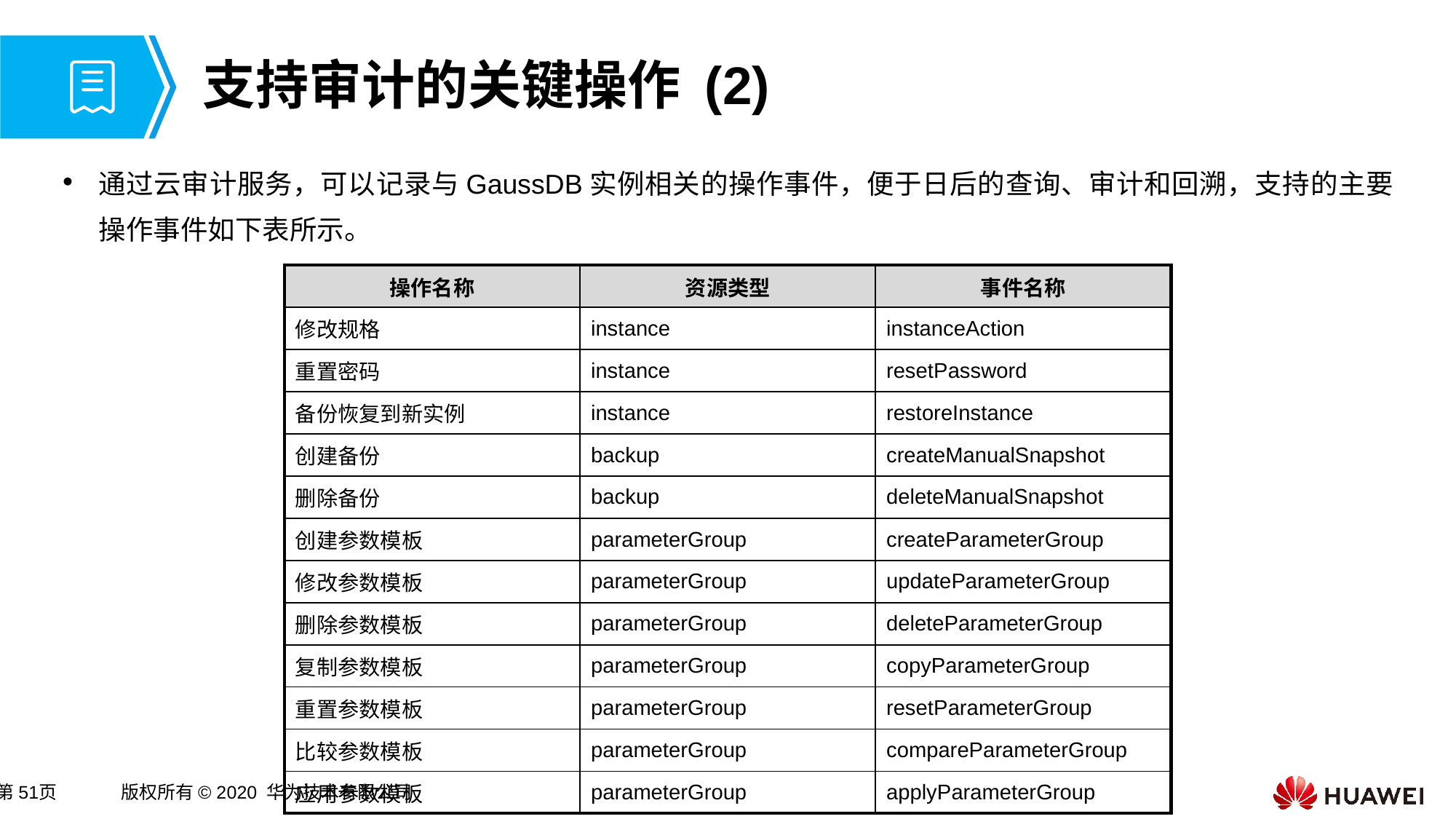

# 支持审计的关键操作 (2)
通过云审计服务，可以记录与GaussDB实例相关的操作事件，便于日后的查询、审计和回溯，支持的主要操作事件如下表所示。
| 操作名称 | 资源类型 | 事件名称 |
| --- | --- | --- |
| 修改规格 | instance | instanceAction |
| 重置密码 | instance | resetPassword |
| 备份恢复到新实例 | instance | restoreInstance |
| 创建备份 | backup | createManualSnapshot |
| 删除备份 | backup | deleteManualSnapshot |
| 创建参数模板 | parameterGroup | createParameterGroup |
| 修改参数模板 | parameterGroup | updateParameterGroup |
| 删除参数模板 | parameterGroup | deleteParameterGroup |
| 复制参数模板 | parameterGroup | copyParameterGroup |
| 重置参数模板 | parameterGroup | resetParameterGroup |
| 比较参数模板 | parameterGroup | compareParameterGroup |
| 应用参数模板 | parameterGroup | applyParameterGroup |